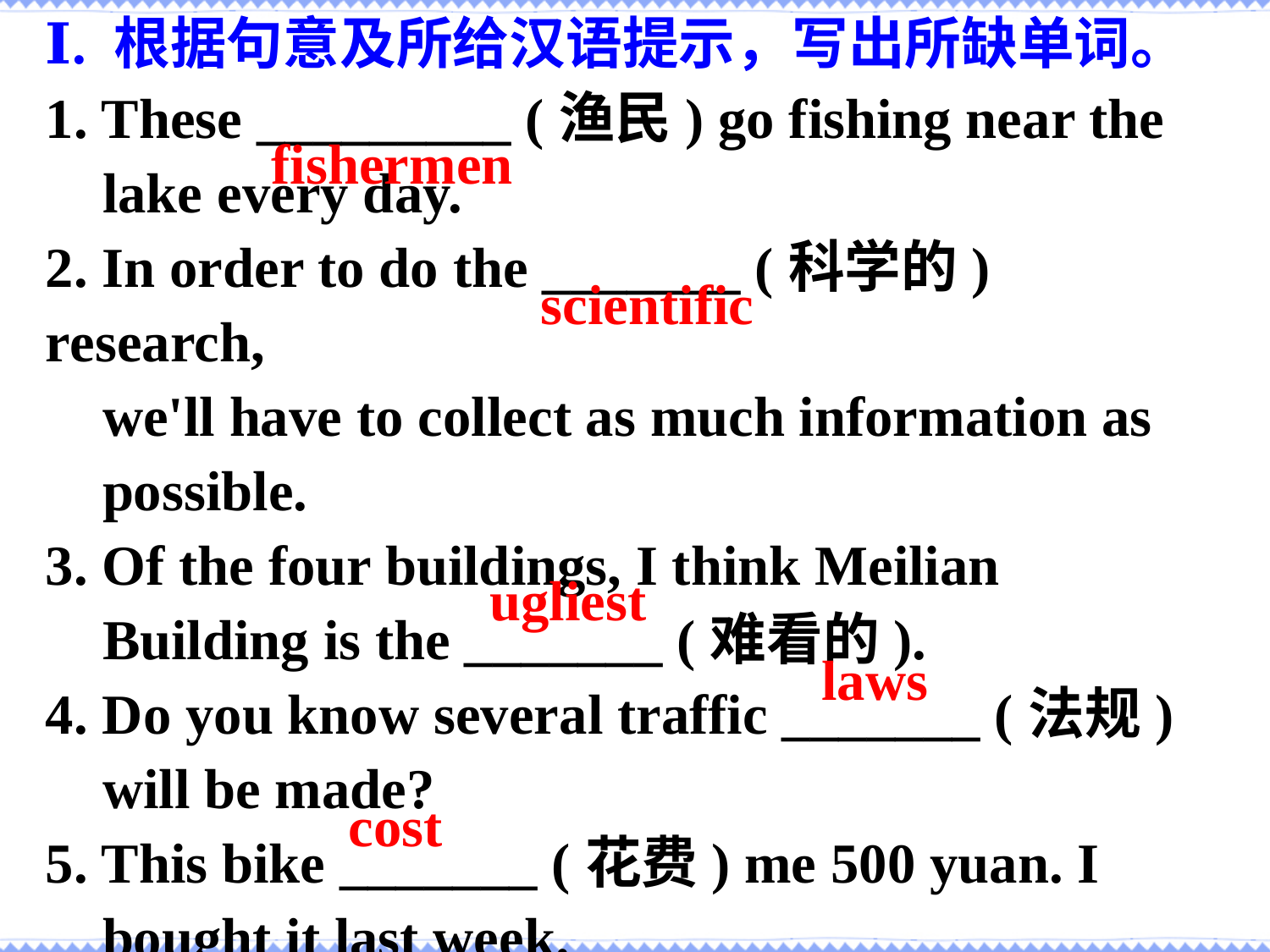

Ⅰ. 根据句意及所给汉语提示，写出所缺单词。
1. These _________ (渔民) go fishing near the
    lake every day.
2. In order to do the _______ (科学的) research,
    we'll have to collect as much information as
    possible.
3. Of the four buildings, I think Meilian
    Building is the _______ (难看的).
4. Do you know several traffic _______ (法规)
    will be made?
5. This bike _______ (花费) me 500 yuan. I
    bought it last week.
fishermen
scientific
ugliest
laws
cost